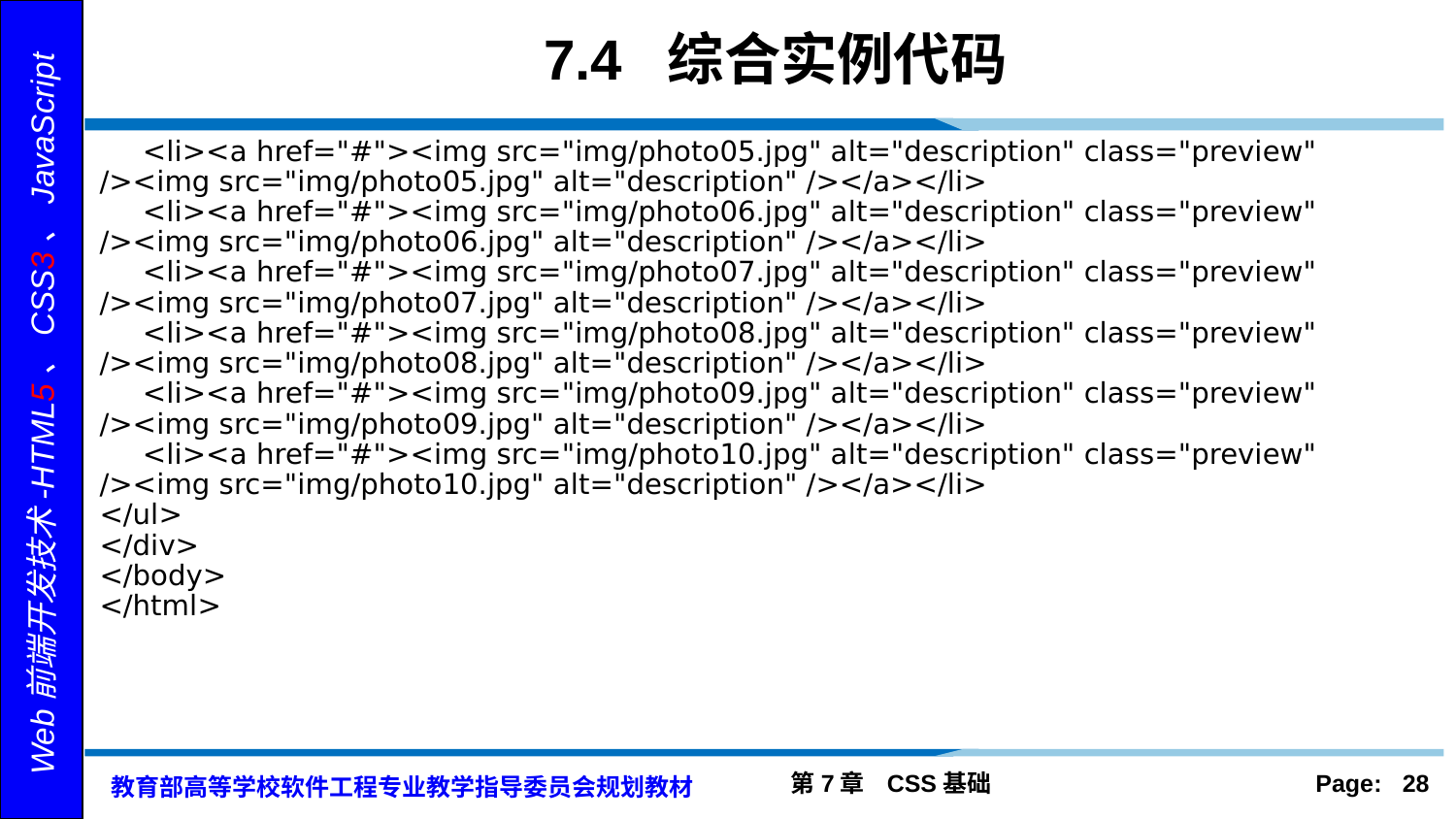

# 7.4  综合实例代码
<li><a href="#"><img src="img/photo05.jpg" alt="description" class="preview" /><img src="img/photo05.jpg" alt="description" /></a></li>
<li><a href="#"><img src="img/photo06.jpg" alt="description" class="preview" /><img src="img/photo06.jpg" alt="description" /></a></li>
<li><a href="#"><img src="img/photo07.jpg" alt="description" class="preview" /><img src="img/photo07.jpg" alt="description" /></a></li>
<li><a href="#"><img src="img/photo08.jpg" alt="description" class="preview" /><img src="img/photo08.jpg" alt="description" /></a></li>
<li><a href="#"><img src="img/photo09.jpg" alt="description" class="preview" /><img src="img/photo09.jpg" alt="description" /></a></li>
<li><a href="#"><img src="img/photo10.jpg" alt="description" class="preview" /><img src="img/photo10.jpg" alt="description" /></a></li>
</ul>
</div>
</body>
</html>